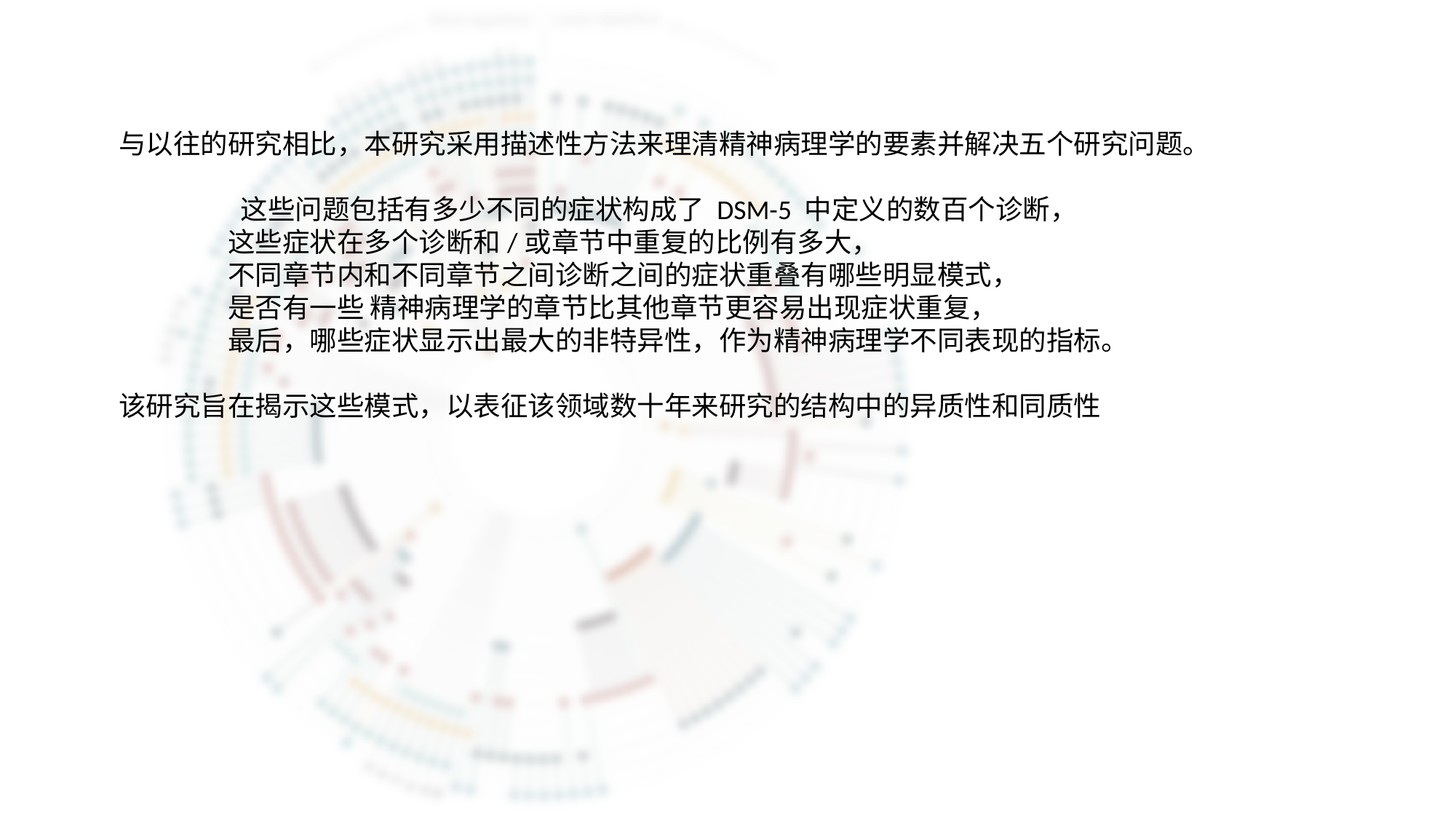

与以往的研究相比，本研究采用描述性方法来理清精神病理学的要素并解决五个研究问题。

	 这些问题包括有多少不同的症状构成了 DSM-5 中定义的数百个诊断，
	这些症状在多个诊断和/或章节中重复的比例有多大，
	不同章节内和不同章节之间诊断之间的症状重叠有哪些明显模式，
	是否有一些 精神病理学的章节比其他章节更容易出现症状重复，
	最后，哪些症状显示出最大的非特异性，作为精神病理学不同表现的指标。

该研究旨在揭示这些模式，以表征该领域数十年来研究的结构中的异质性和同质性